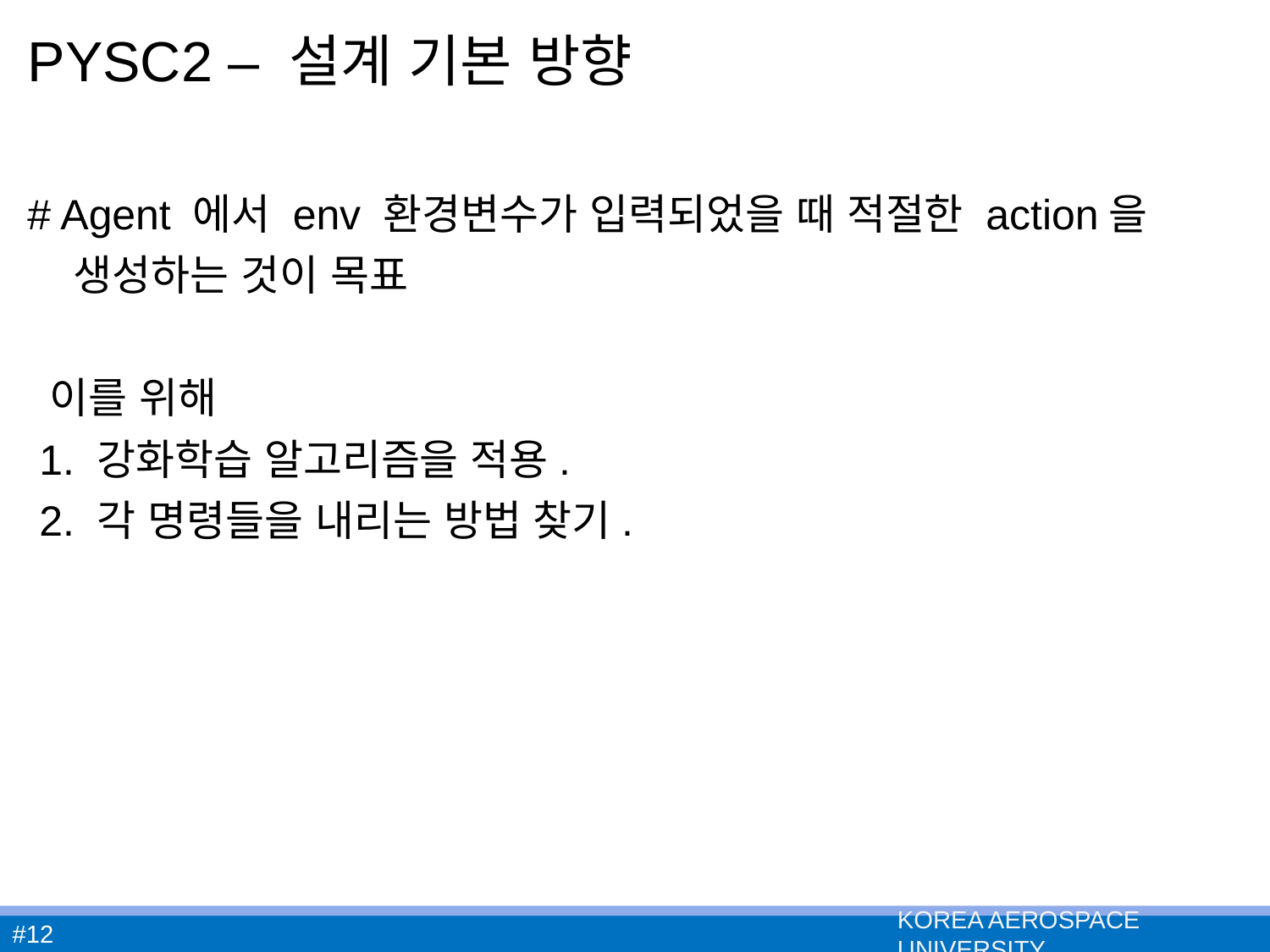

# PYSC2 – 설계 기본 방향

# Agent 에서 env 환경변수가 입력되었을 때 적절한 action을
   생성하는 것이 목표

 이를 위해
 1. 강화학습 알고리즘을 적용.
 2. 각 명령들을 내리는 방법 찾기.
#12